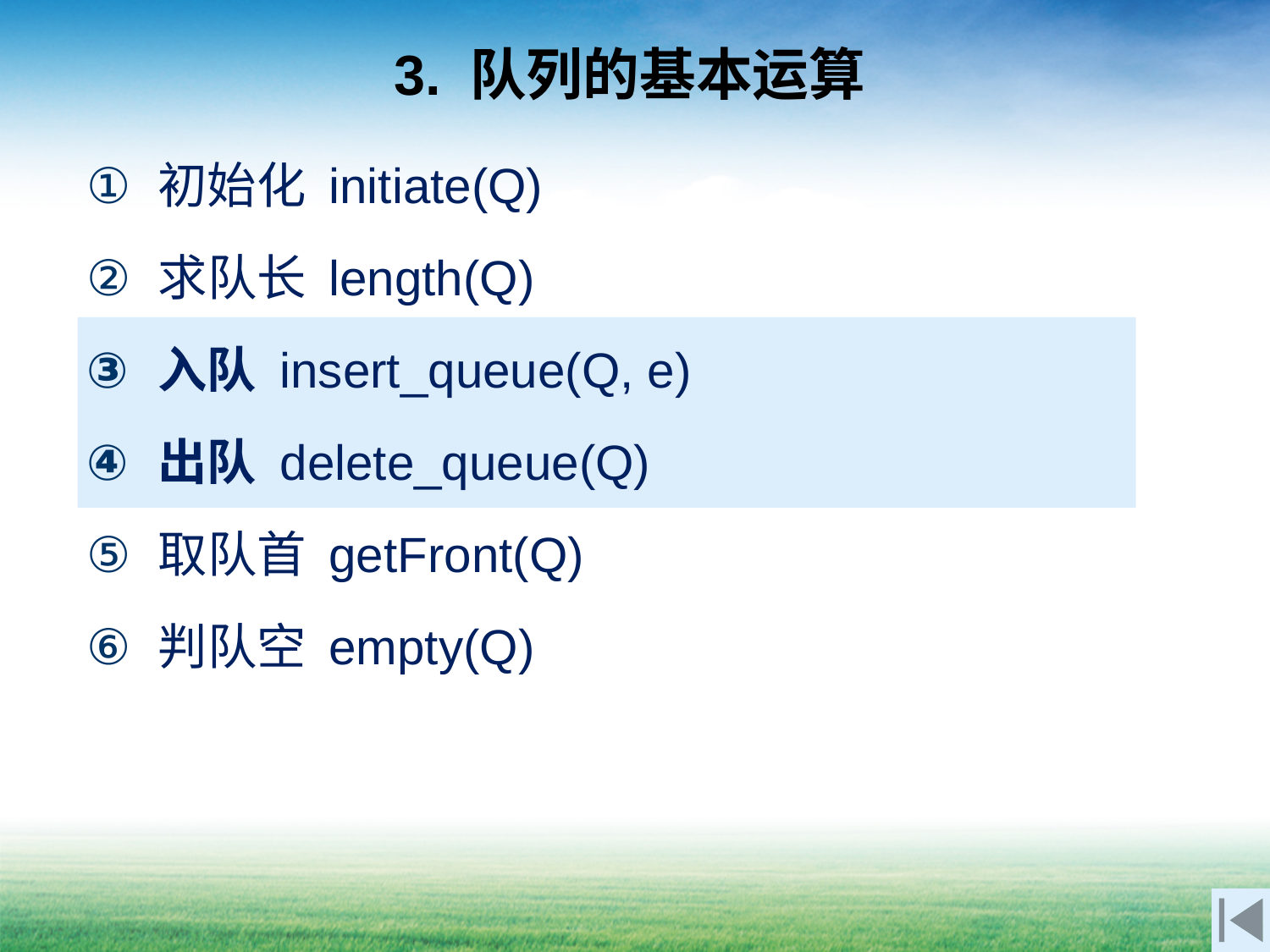

# 3. 队列的基本运算
初始化 initiate(Q)
求队长 length(Q)
入队 insert_queue(Q, e)
出队 delete_queue(Q)
取队首 getFront(Q)
判队空 empty(Q)